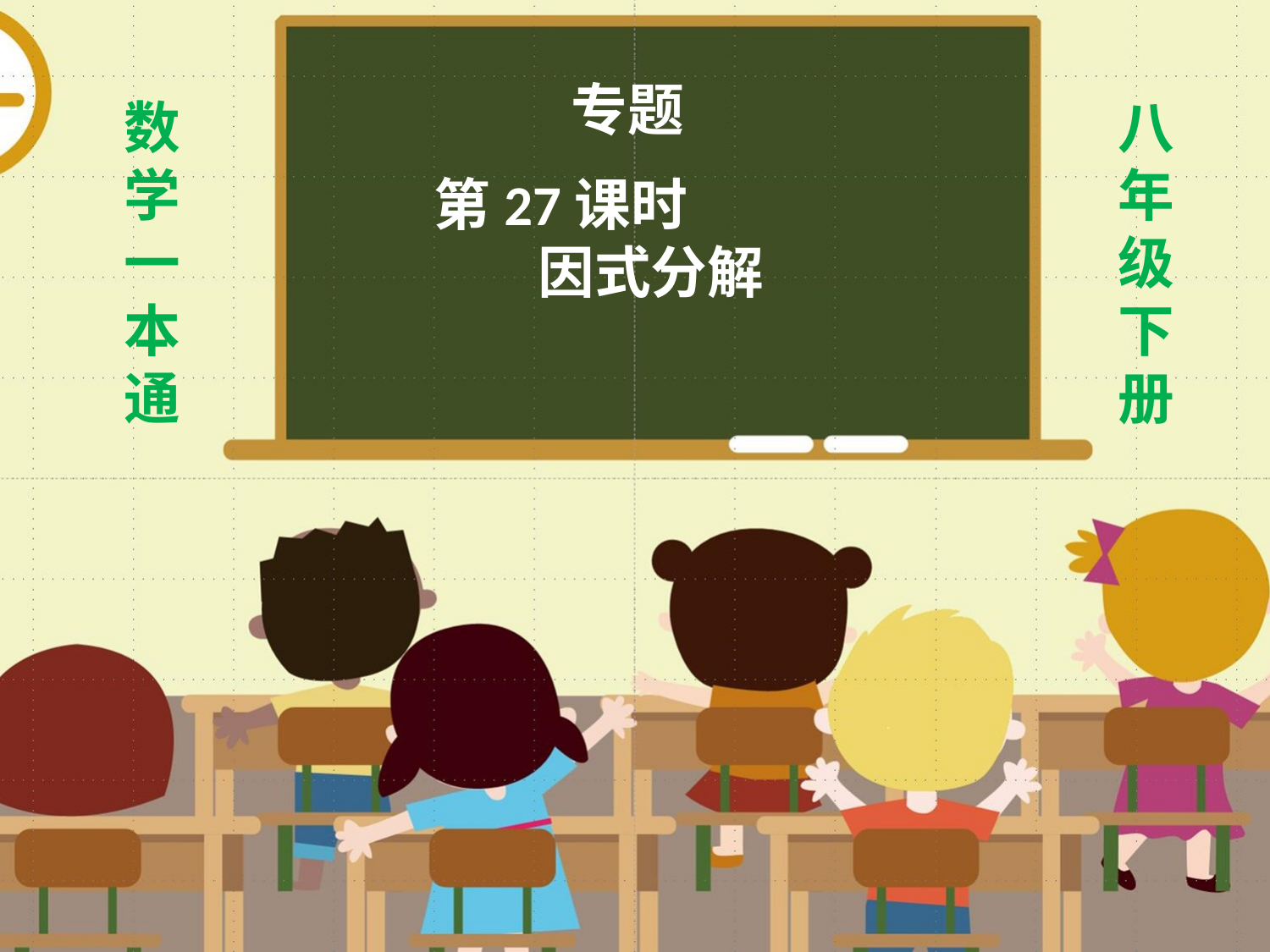

专题
数
学
一
本
通
八年级下册
第27课时
       因式分解